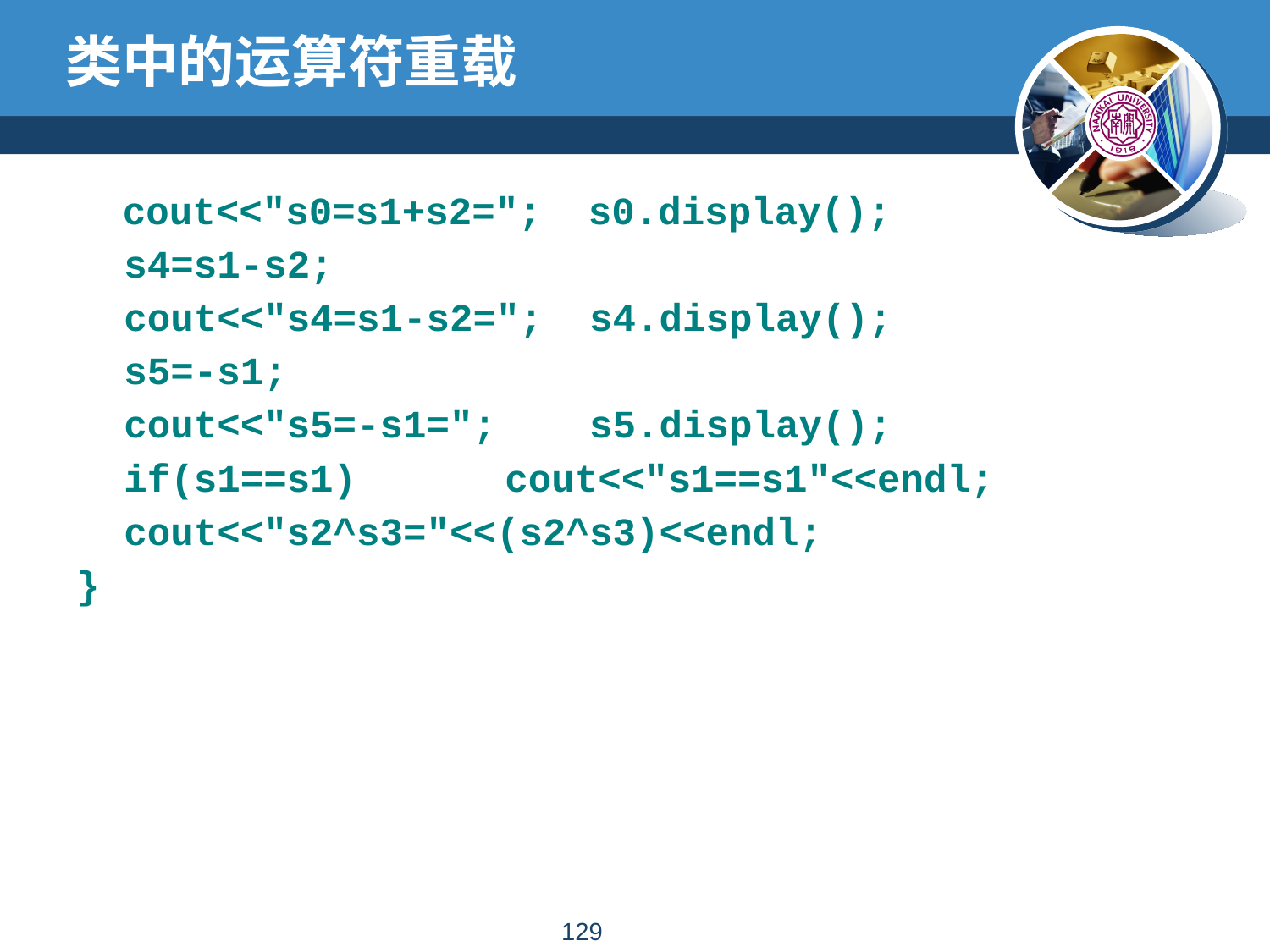

# 类中的运算符重载
  cout<<"s0=s1+s2=";  s0.display();
	s4=s1-s2;
	cout<<"s4=s1-s2=";  s4.display();
	s5=-s1;
	cout<<"s5=-s1=";    s5.display();
	if(s1==s1) 	cout<<"s1==s1"<<endl;
	cout<<"s2^s3="<<(s2^s3)<<endl;
}

129